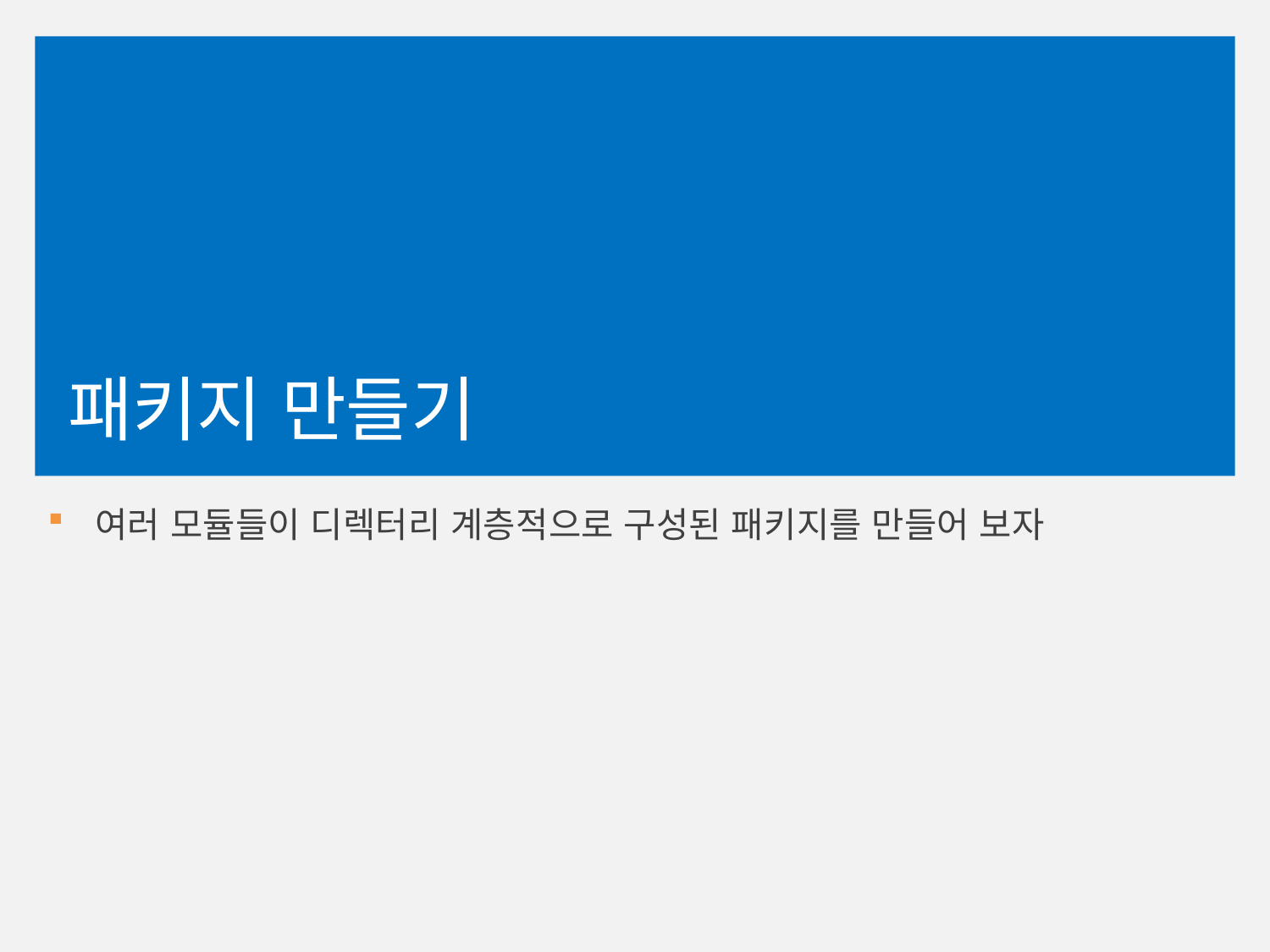

# 패키지 만들기
여러 모듈들이 디렉터리 계층적으로 구성된 패키지를 만들어 보자